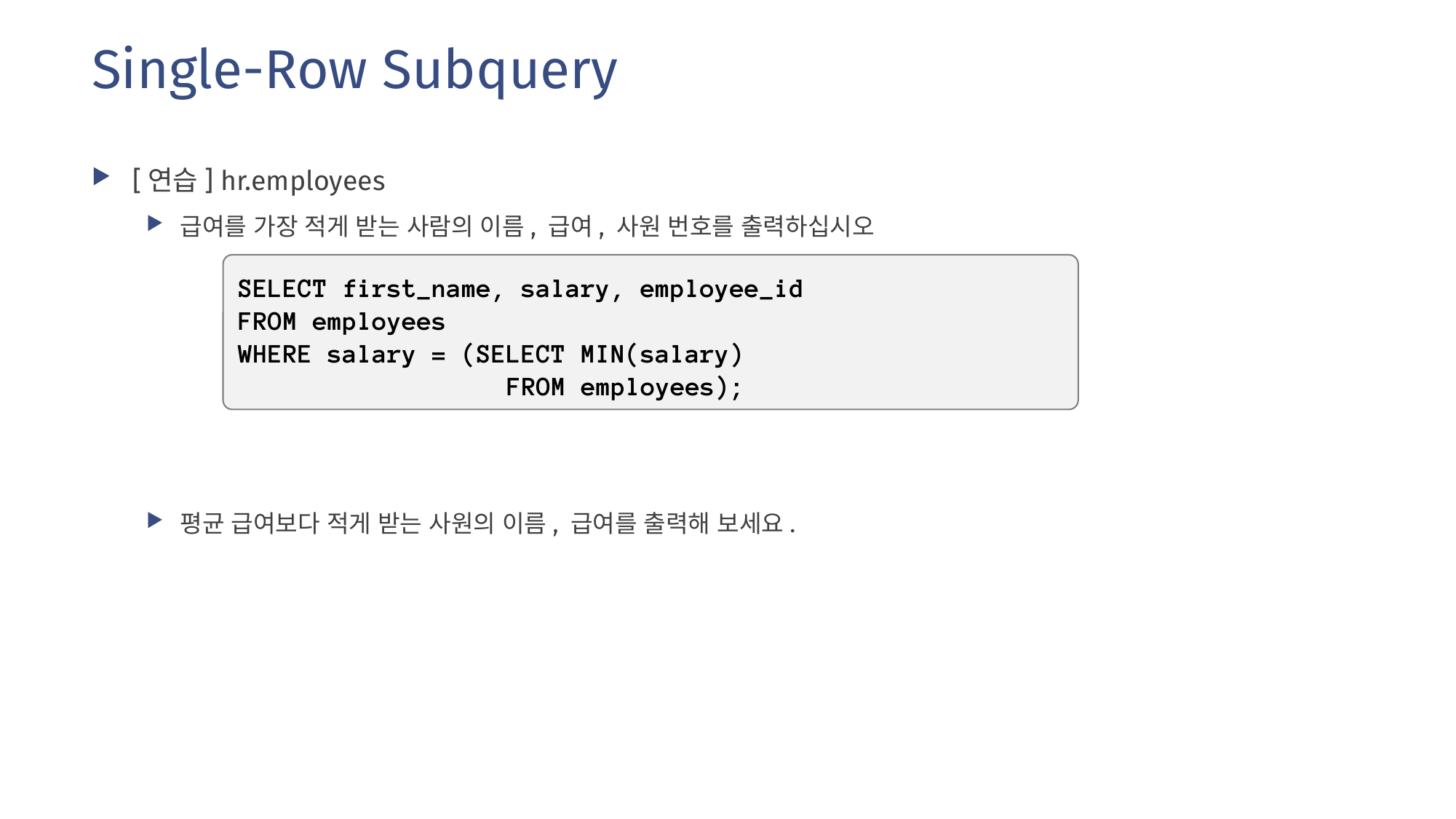

# Single-Row Subquery
[연습] hr.employees
급여를 가장 적게 받는 사람의 이름, 급여, 사원 번호를 출력하십시오

평균 급여보다 적게 받는 사원의 이름, 급여를 출력해 보세요.
SELECT first_name, salary, employee_id
FROM employees
WHERE salary = (SELECT MIN(salary)
                  FROM employees);